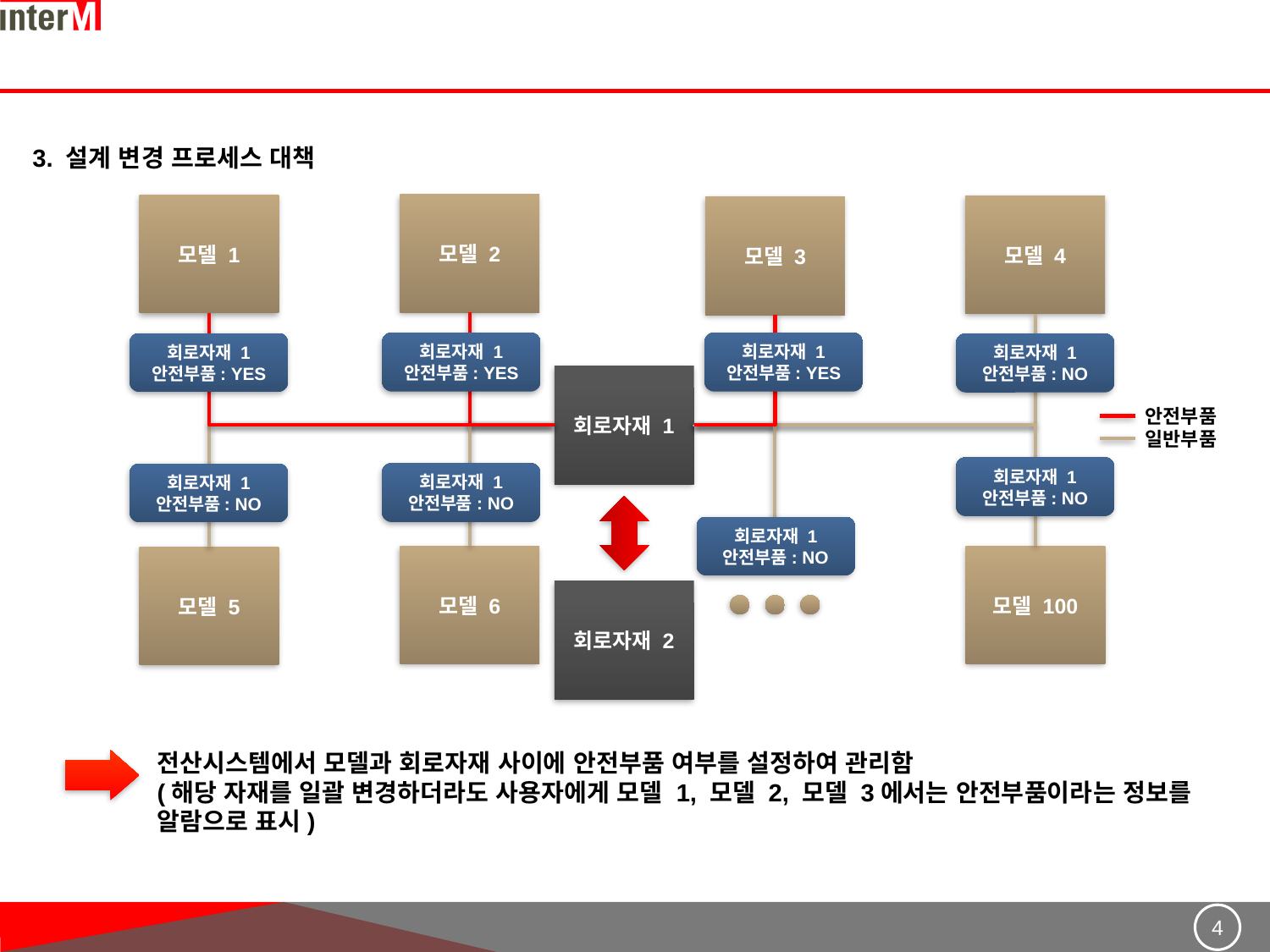

3. 설계 변경 프로세스 대책
모델 2
모델 1
모델 4
모델 3
회로자재 1
안전부품: YES
회로자재 1
안전부품: YES
회로자재 1
안전부품: YES
회로자재 1
안전부품: NO
회로자재 1
안전부품
일반부품
회로자재 1
안전부품: NO
회로자재 1
안전부품: NO
회로자재 1
안전부품: NO

회로자재 1
안전부품: NO
모델 6
모델 100
모델 5
회로자재 2

전산시스템에서 모델과 회로자재 사이에 안전부품 여부를 설정하여 관리함
(해당 자재를 일괄 변경하더라도 사용자에게 모델 1, 모델 2, 모델 3에서는 안전부품이라는 정보를 알람으로 표시)

4